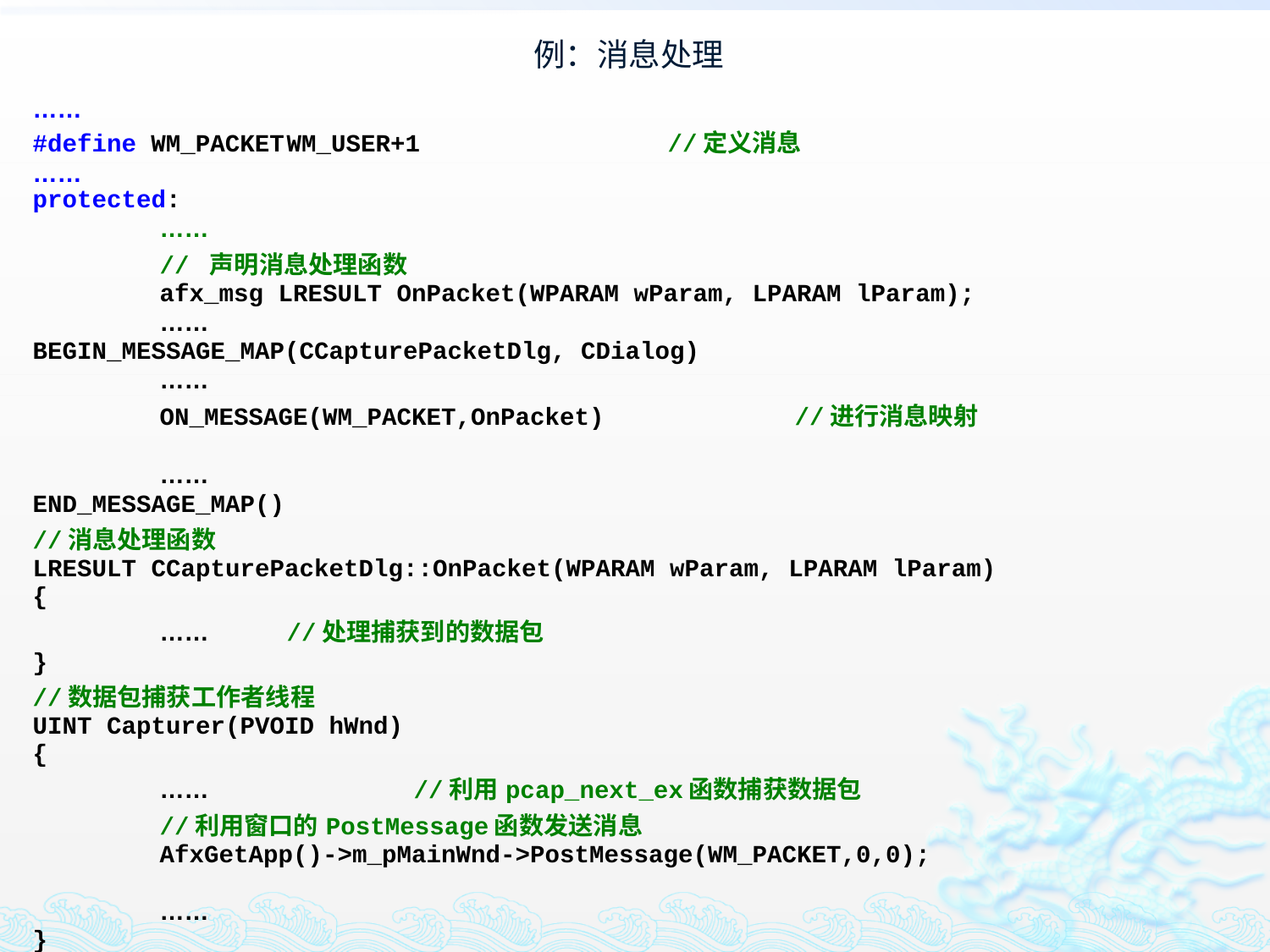

# 例：消息处理
| …… #define WM\_PACKET WM\_USER+1 //定义消息 …… protected: …… // 声明消息处理函数 afx\_msg LRESULT OnPacket(WPARAM wParam, LPARAM lParam); …… BEGIN\_MESSAGE\_MAP(CCapturePacketDlg, CDialog) …… ON\_MESSAGE(WM\_PACKET,OnPacket) //进行消息映射 …… END\_MESSAGE\_MAP() //消息处理函数 LRESULT CCapturePacketDlg::OnPacket(WPARAM wParam, LPARAM lParam) { …… //处理捕获到的数据包 } //数据包捕获工作者线程 UINT Capturer(PVOID hWnd) { …… //利用pcap\_next\_ex函数捕获数据包 //利用窗口的PostMessage函数发送消息 AfxGetApp()->m\_pMainWnd->PostMessage(WM\_PACKET,0,0); …… } |
| --- |